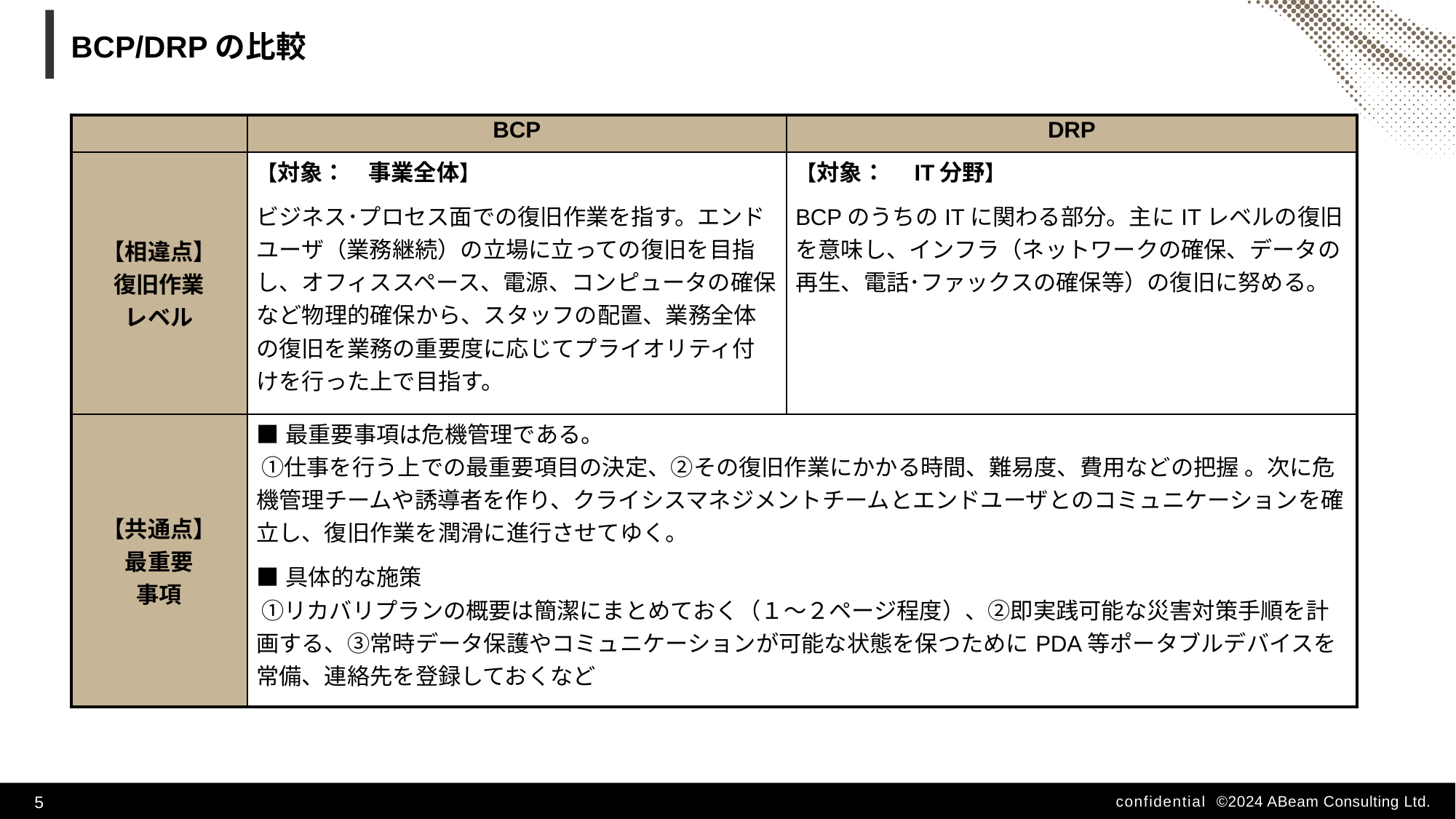

# BCP/DRPの比較
|  | BCP | DRP |
| --- | --- | --- |
| 【相違点】 復旧作業 レベル | 【対象：　事業全体】 ビジネス･プロセス面での復旧作業を指す。エンドユーザ（業務継続）の立場に立っての復旧を目指し、オフィススペース、電源、コンピュータの確保など物理的確保から、スタッフの配置、業務全体の復旧を業務の重要度に応じてプライオリティ付けを行った上で目指す。 | 【対象：　IT分野】 BCPのうちのITに関わる部分。主にITレベルの復旧を意味し、インフラ（ネットワークの確保、データの再生、電話･ファックスの確保等）の復旧に努める。 |
| 【共通点】 最重要 事項 | ■最重要事項は危機管理である。 ①仕事を行う上での最重要項目の決定、②その復旧作業にかかる時間、難易度、費用などの把握 。次に危機管理チームや誘導者を作り、クライシスマネジメントチームとエンドユーザとのコミュニケーションを確立し、復旧作業を潤滑に進行させてゆく。 ■具体的な施策 ①リカバリプランの概要は簡潔にまとめておく（１～２ページ程度）、②即実践可能な災害対策手順を計画する、③常時データ保護やコミュニケーションが可能な状態を保つためにPDA等ポータブルデバイスを常備、連絡先を登録しておくなど |  |